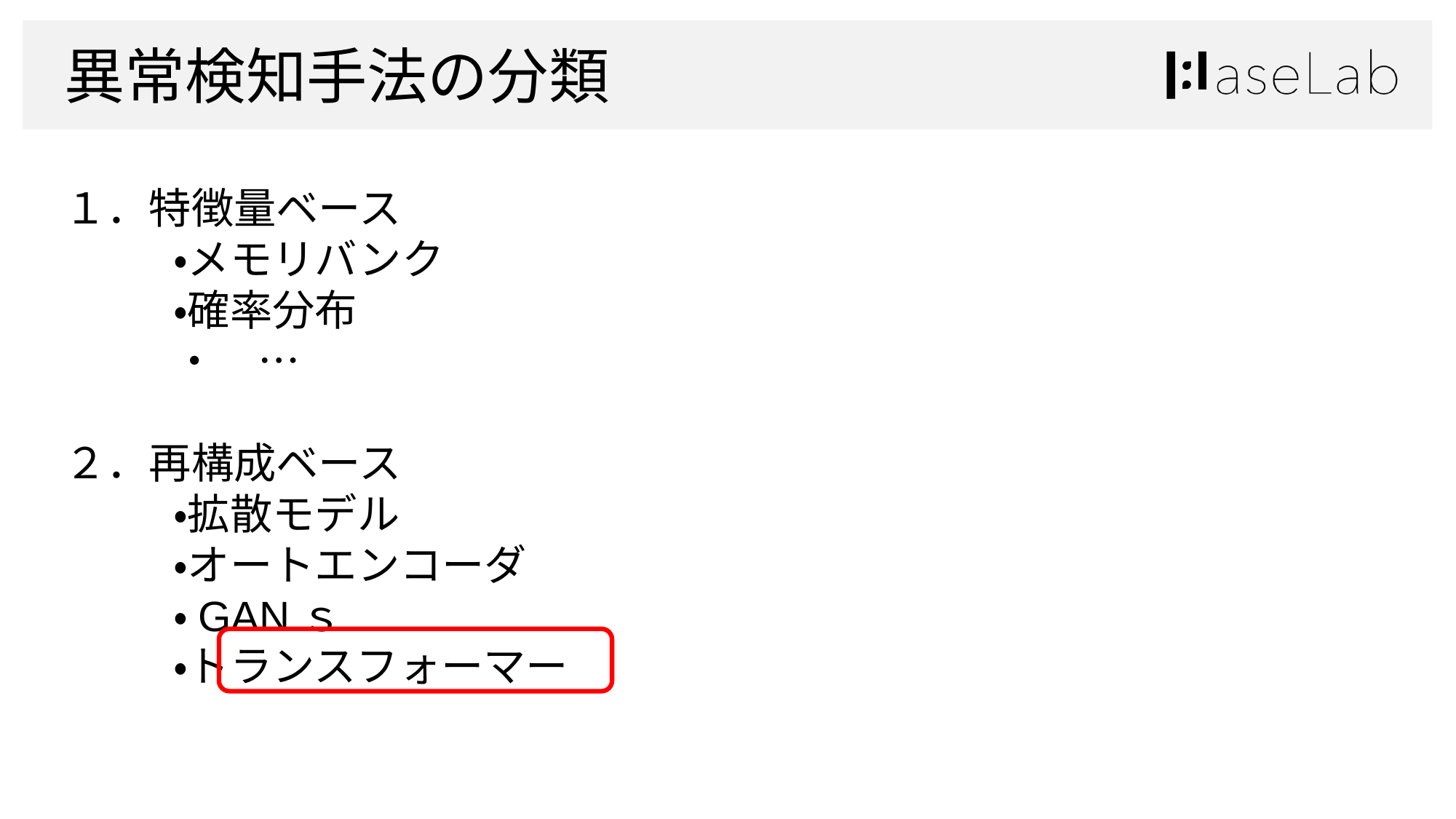

異常検知手法の分類
１．特徴量ベース
	・メモリバンク
	・確率分布
	・　…

２．再構成ベース
	・拡散モデル
	・オートエンコーダ
	・GANｓ
	・トランスフォーマー